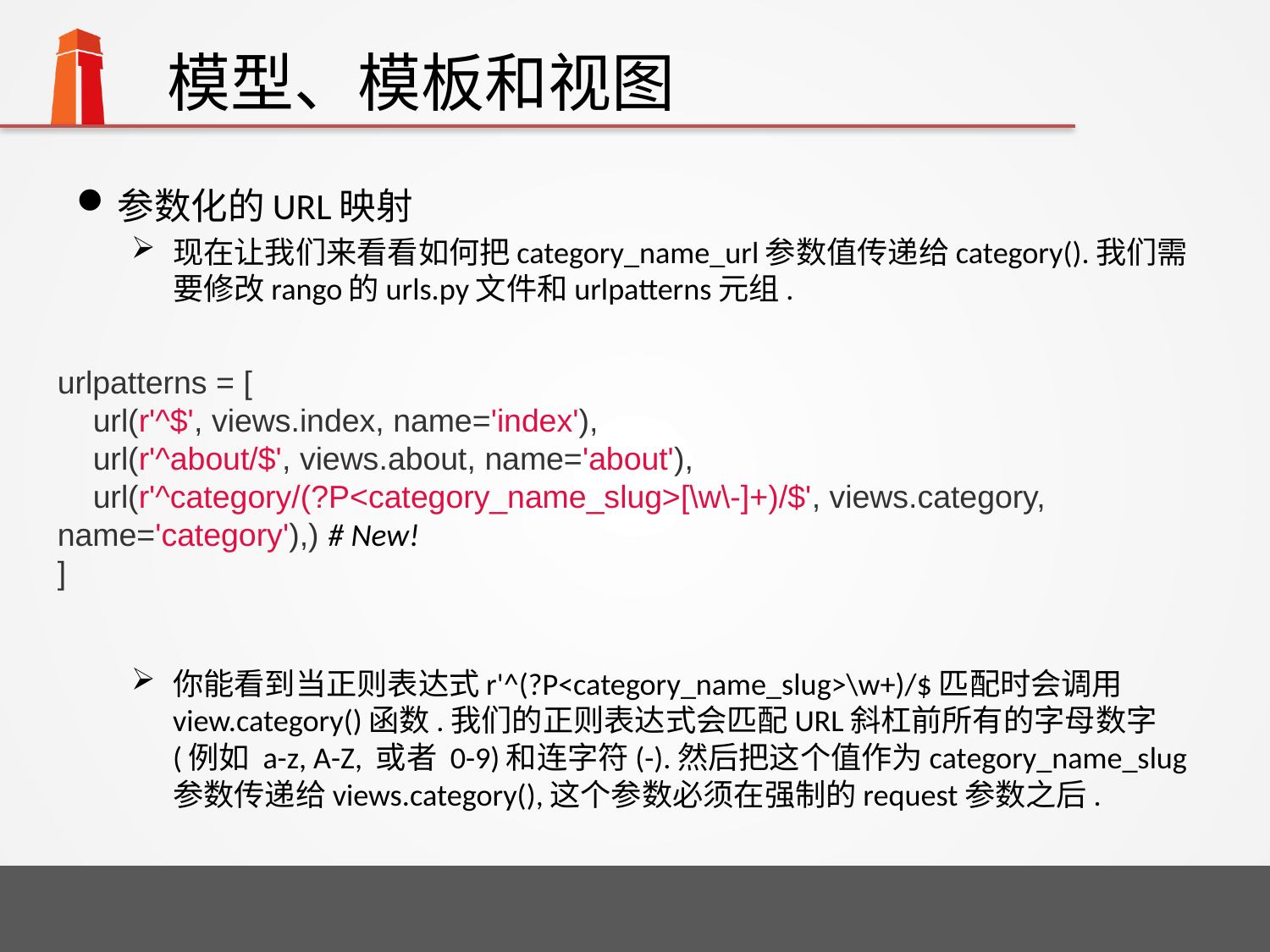

# 模型、模板和视图
参数化的URL映射
现在让我们来看看如何把category_name_url参数值传递给category().我们需要修改rango的urls.py文件和urlpatterns元组.

你能看到当正则表达式r'^(?P<category_name_slug>\w+)/$匹配时会调用view.category()函数.我们的正则表达式会匹配URL斜杠前所有的字母数字(例如 a-z, A-Z, 或者 0-9)和连字符(-).然后把这个值作为category_name_slug参数传递给views.category(),这个参数必须在强制的request参数之后.
urlpatterns = [
    url(r'^$', views.index, name='index'),
    url(r'^about/$', views.about, name='about'),
    url(r'^category/(?P<category_name_slug>[\w\-]+)/$', views.category, name='category'),) # New!
]